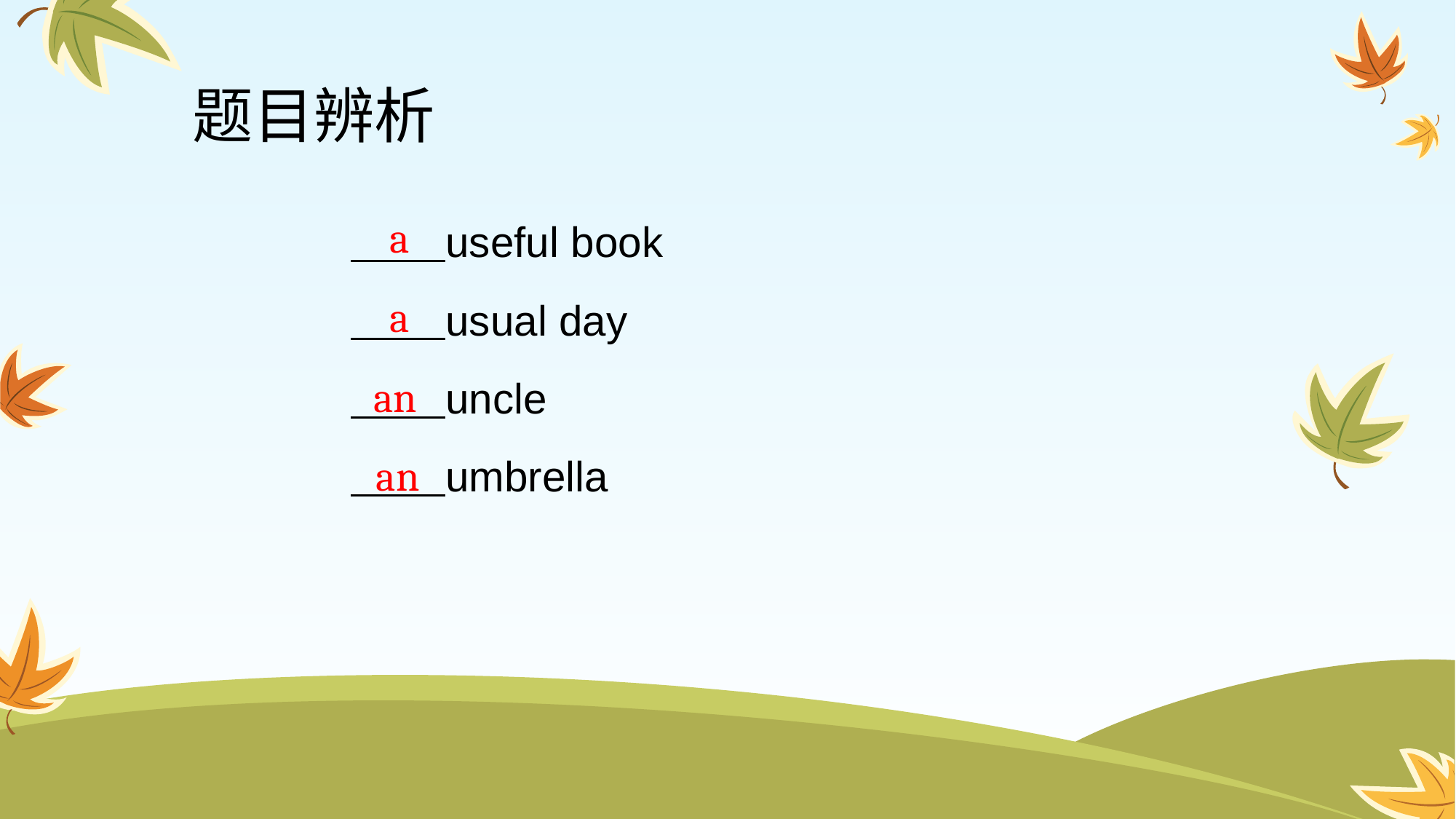

# 题目辨析
a
        useful book
        usual day
        uncle
        umbrella
a
an
an